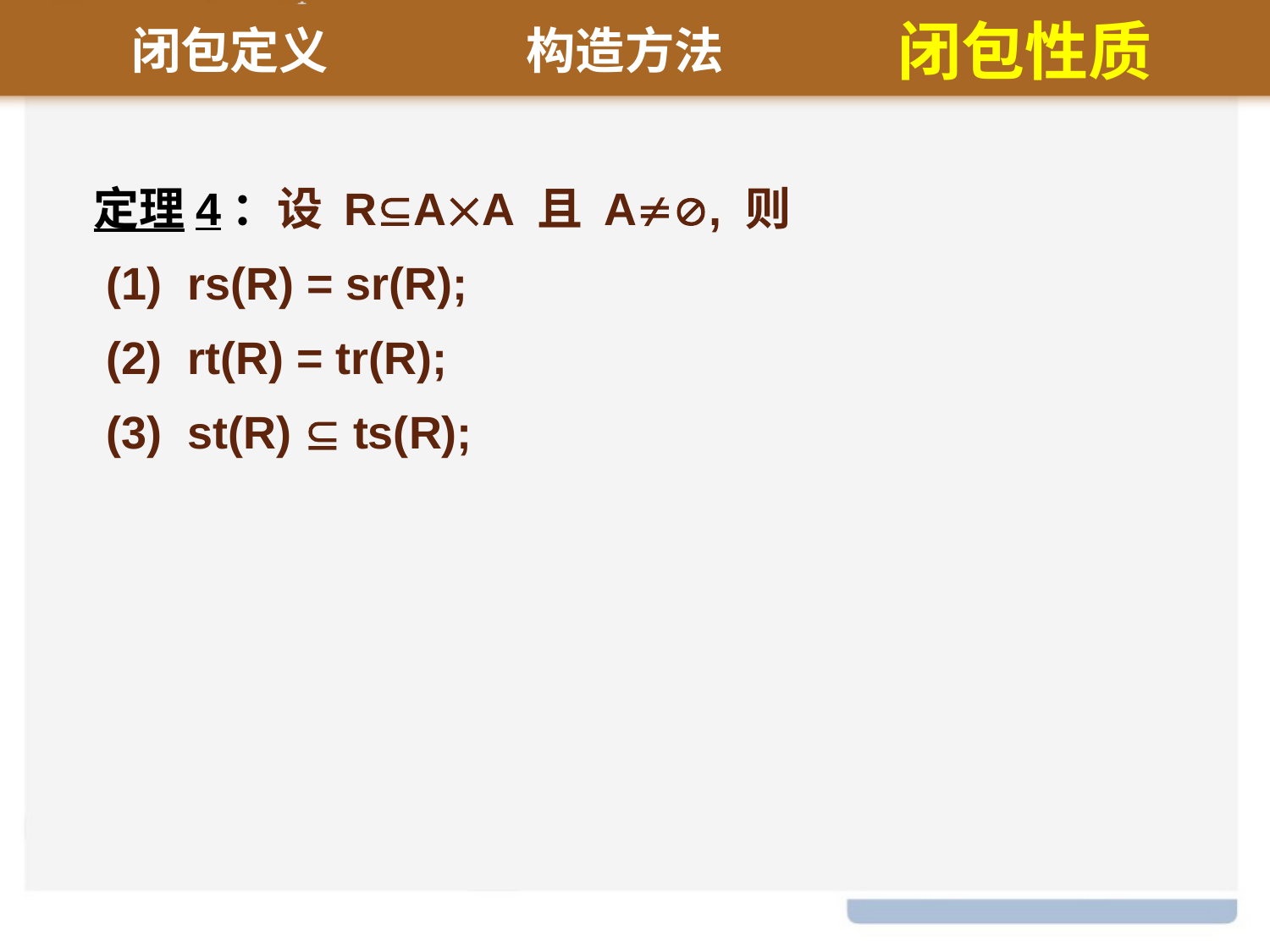

闭包定义
构造方法
闭包性质
# 闭包的性质
定理4：设 R⊆A×A 且 A≠∅, 则
 (1)  rs(R) = sr(R);
 (2)  rt(R) = tr(R);
 (3)  st(R) ⊆ ts(R);